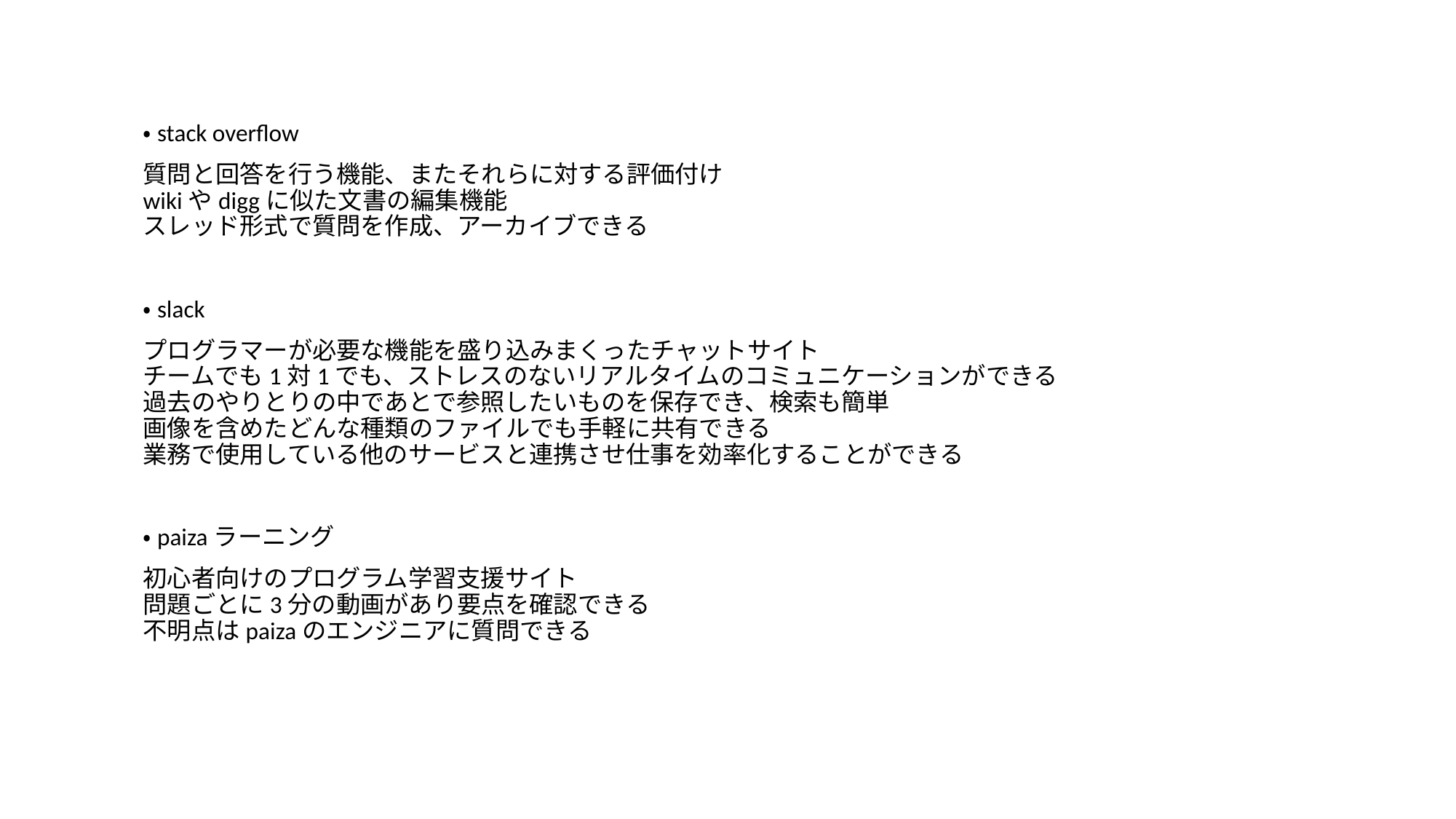

・stack overflow
質問と回答を行う機能、またそれらに対する評価付け
wikiやdiggに似た文書の編集機能
スレッド形式で質問を作成、アーカイブできる

・slack
プログラマーが必要な機能を盛り込みまくったチャットサイト
チームでも1対1でも、ストレスのないリアルタイムのコミュニケーションができる
過去のやりとりの中であとで参照したいものを保存でき、検索も簡単
画像を含めたどんな種類のファイルでも手軽に共有できる
業務で使用している他のサービスと連携させ仕事を効率化することができる

・paizaラーニング
初心者向けのプログラム学習支援サイト
問題ごとに3分の動画があり要点を確認できる
不明点はpaizaのエンジニアに質問できる